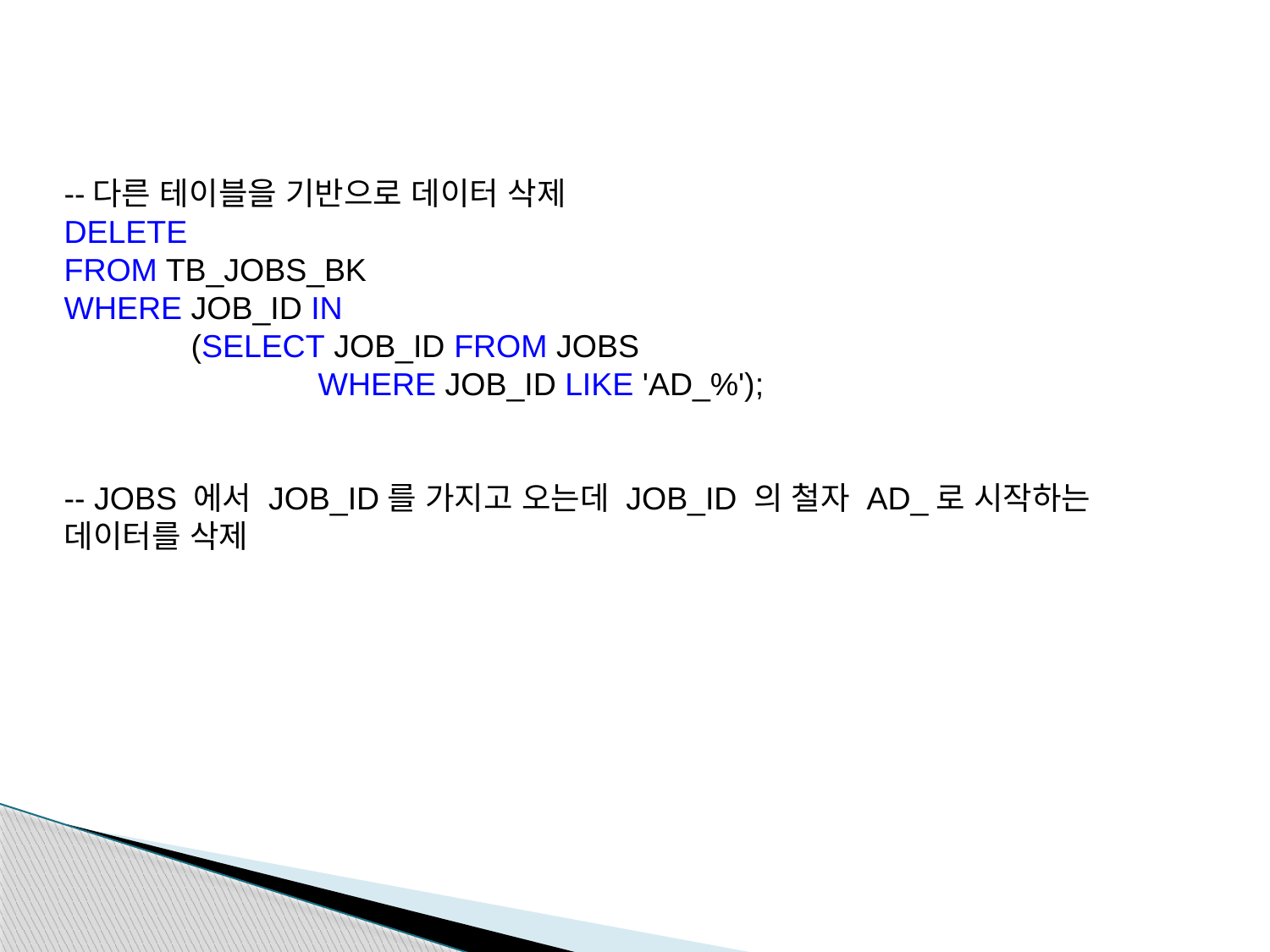

--다른 테이블을 기반으로 데이터 삭제
DELETE
FROM TB_JOBS_BK
WHERE JOB_ID IN
	(SELECT JOB_ID FROM JOBS
		WHERE JOB_ID LIKE 'AD_%');

-- JOBS 에서 JOB_ID를 가지고 오는데 JOB_ID 의 철자 AD_로 시작하는 데이터를 삭제